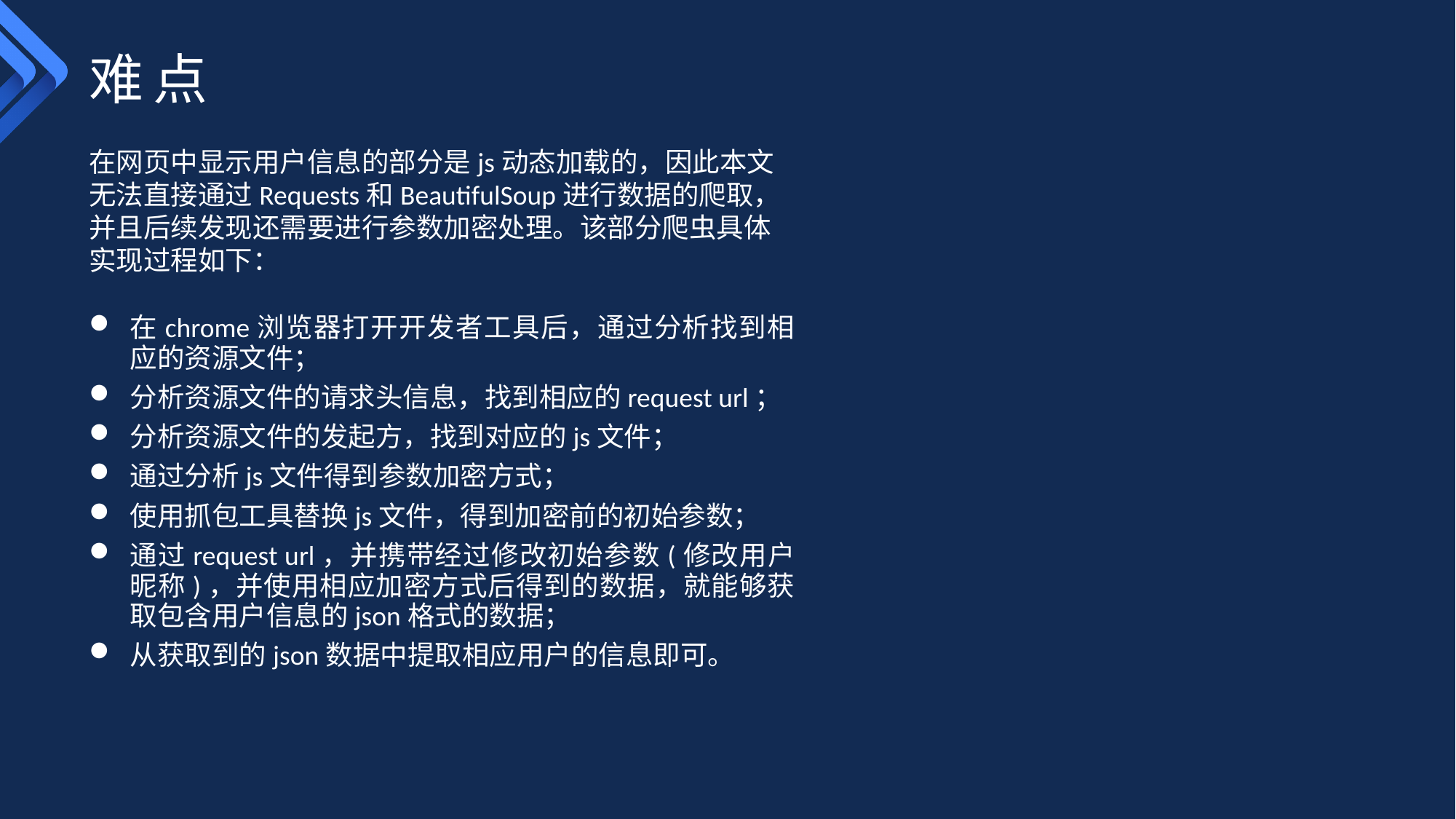

# 难点
在网页中显示用户信息的部分是js动态加载的，因此本文无法直接通过Requests和BeautifulSoup进行数据的爬取，并且后续发现还需要进行参数加密处理。该部分爬虫具体实现过程如下：
在chrome浏览器打开开发者工具后，通过分析找到相应的资源文件；
分析资源文件的请求头信息，找到相应的request url；
分析资源文件的发起方，找到对应的js文件；
通过分析js文件得到参数加密方式；
使用抓包工具替换js文件，得到加密前的初始参数；
通过request url，并携带经过修改初始参数(修改用户昵称)，并使用相应加密方式后得到的数据，就能够获取包含用户信息的json格式的数据；
从获取到的json数据中提取相应用户的信息即可。